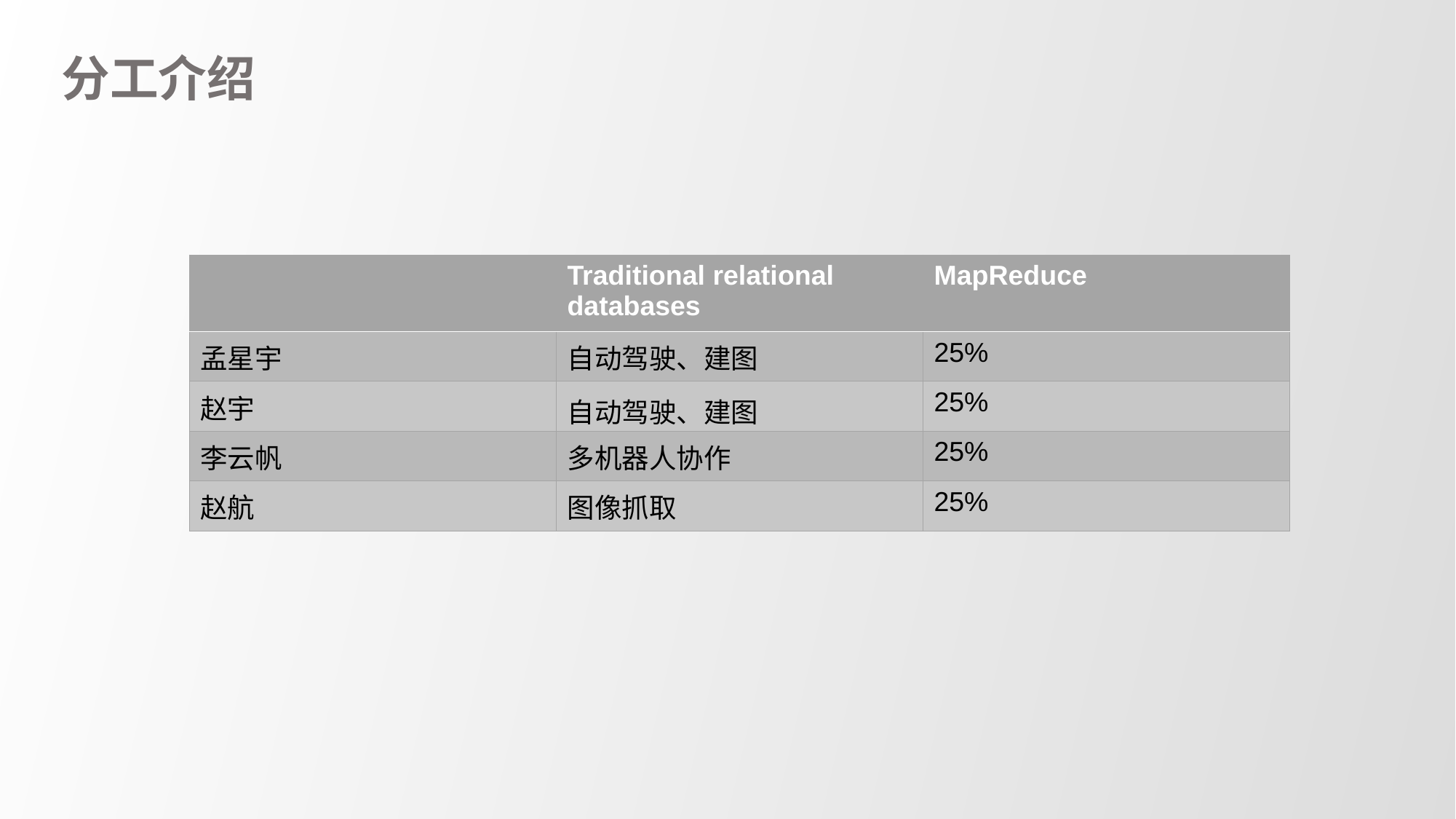

分工介绍
|  | Traditional relational databases | MapReduce |
| --- | --- | --- |
| 孟星宇 | 自动驾驶、建图 | 25% |
| 赵宇 | 自动驾驶、建图 | 25% |
| 李云帆 | 多机器人协作 | 25% |
| 赵航 | 图像抓取 | 25% |